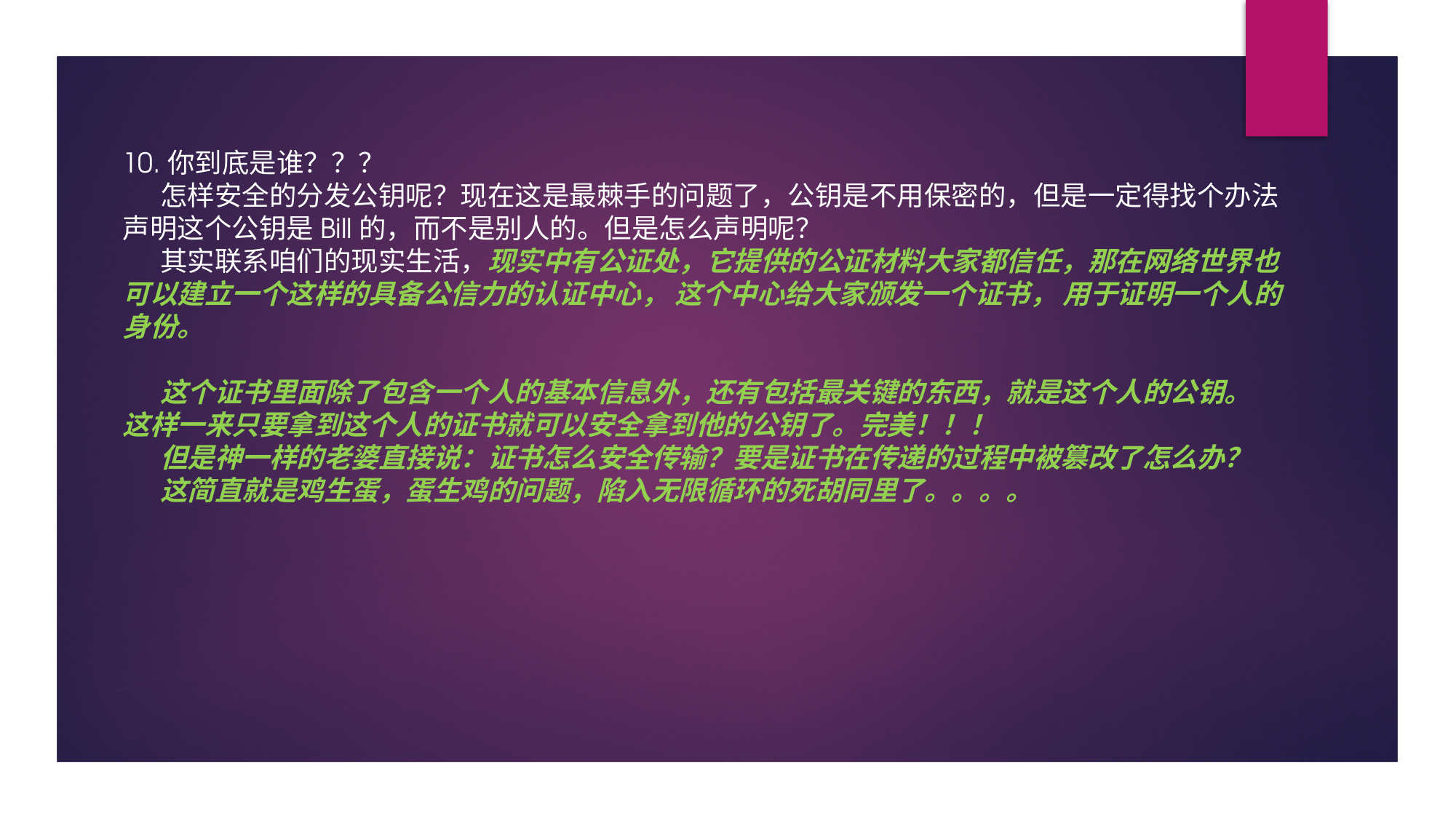

10.你到底是谁？？？
     怎样安全的分发公钥呢？现在这是最棘手的问题了，公钥是不用保密的，但是一定得找个办法声明这个公钥是Bill的，而不是别人的。但是怎么声明呢？
     其实联系咱们的现实生活，现实中有公证处，它提供的公证材料大家都信任，那在网络世界也可以建立一个这样的具备公信力的认证中心， 这个中心给大家颁发一个证书， 用于证明一个人的身份。

     这个证书里面除了包含一个人的基本信息外，还有包括最关键的东西，就是这个人的公钥。
这样一来只要拿到这个人的证书就可以安全拿到他的公钥了。完美！！！
     但是神一样的老婆直接说：证书怎么安全传输？要是证书在传递的过程中被篡改了怎么办？
     这简直就是鸡生蛋，蛋生鸡的问题，陷入无限循环的死胡同里了。。。。